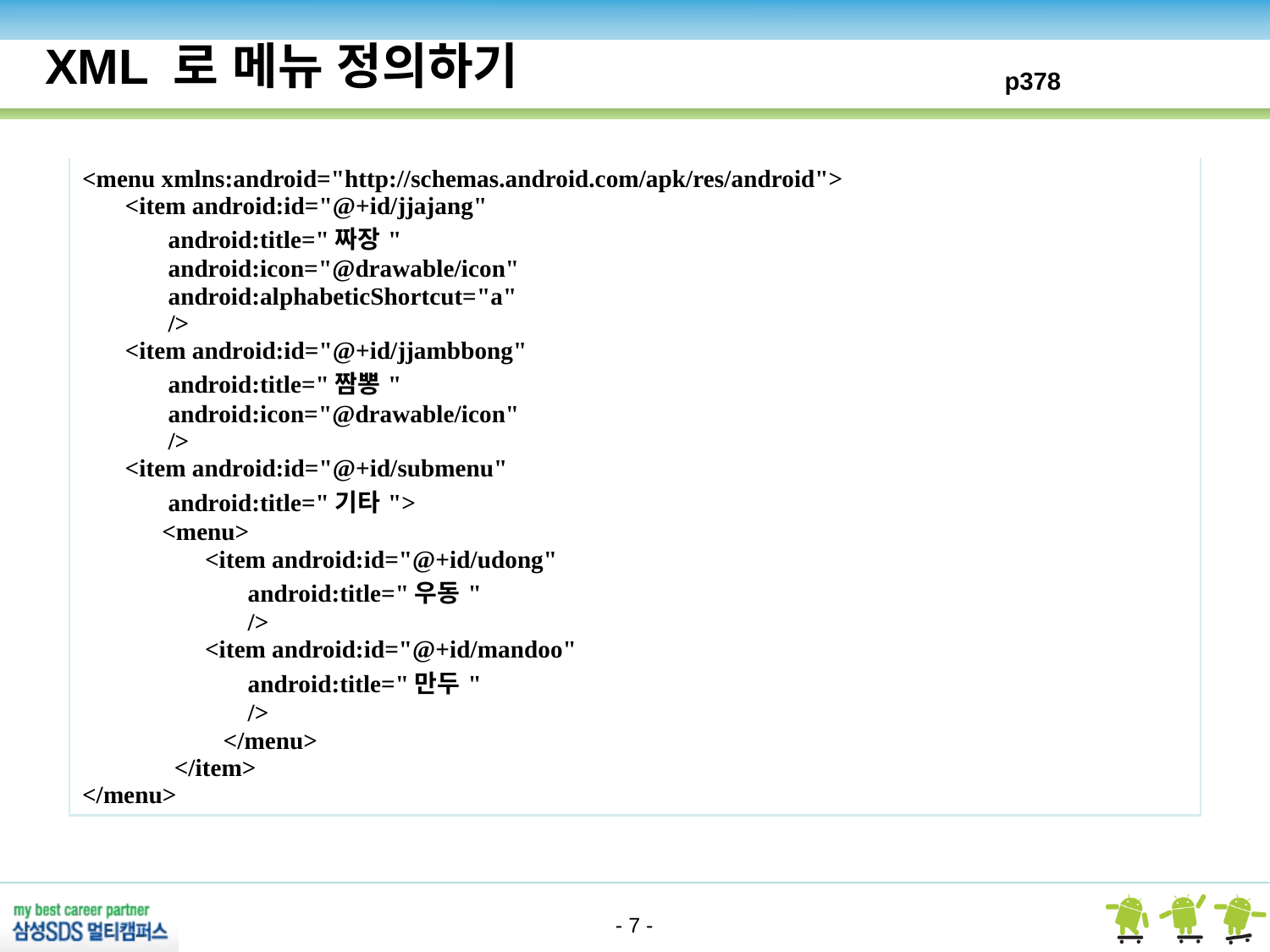

XML 로 메뉴 정의하기
p378
| <menu xmlns:android="http://schemas.android.com/apk/res/android"> <item android:id="@+id/jjajang" android:title="짜장" android:icon="@drawable/icon" android:alphabeticShortcut="a" /> <item android:id="@+id/jjambbong" android:title="짬뽕" android:icon="@drawable/icon" /> <item android:id="@+id/submenu" android:title="기타"> <menu> <item android:id="@+id/udong" android:title="우동" /> <item android:id="@+id/mandoo" android:title="만두" /> </menu> </item> </menu> |
| --- |
- 7 -